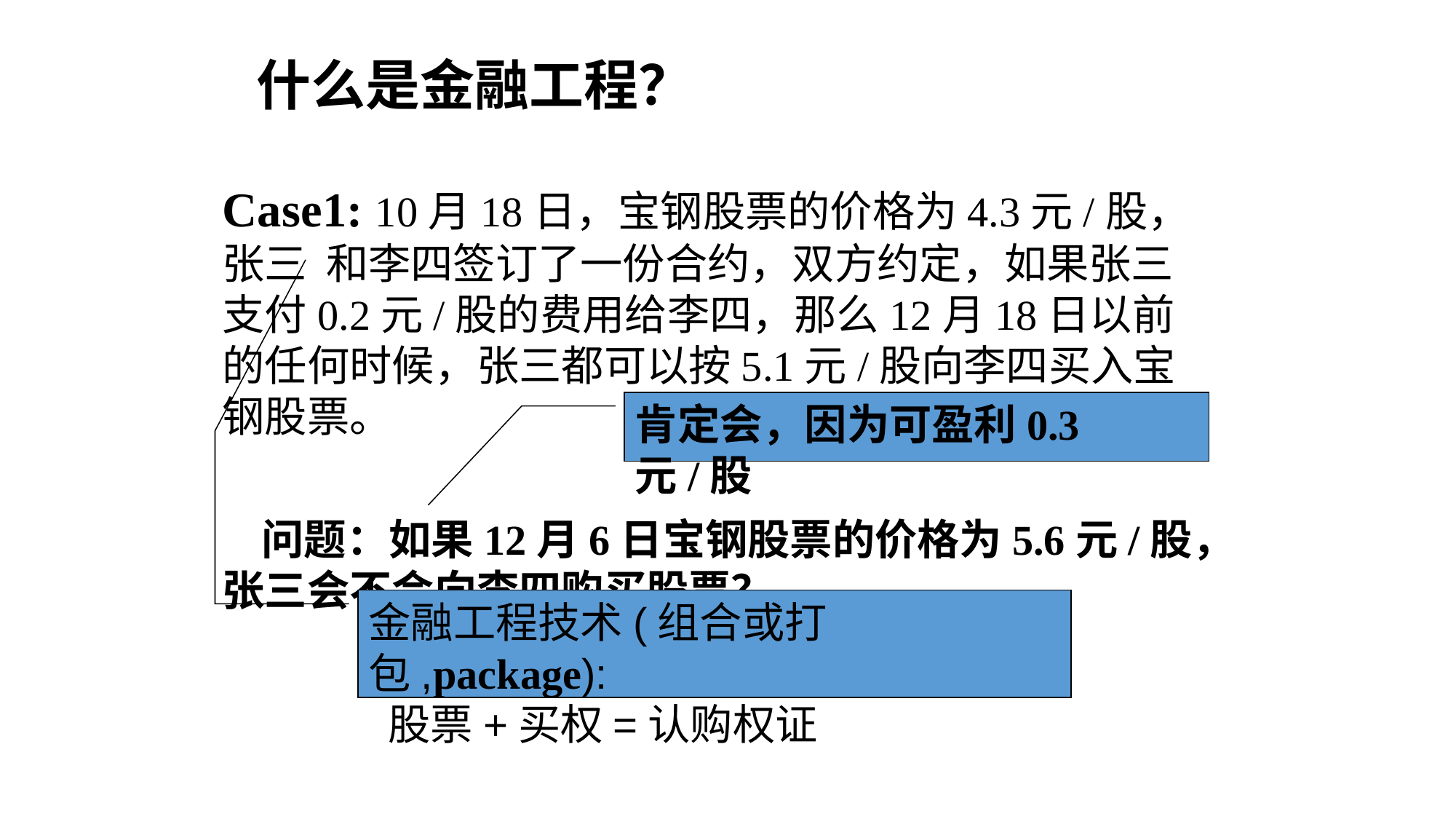

什么是金融工程？
Case1: 10月18日，宝钢股票的价格为4.3元/股，张三  和李四签订了一份合约，双方约定，如果张三支付0.2元/股的费用给李四，那么12月18日以前的任何时候，张三都可以按5.1元/股向李四买入宝钢股票。

   问题：如果12月6日宝钢股票的价格为5.6元/股，张三会不会向李四购买股票？
肯定会，因为可盈利0.3元/股
金融工程技术(组合或打包,package):
 股票+买权=认购权证